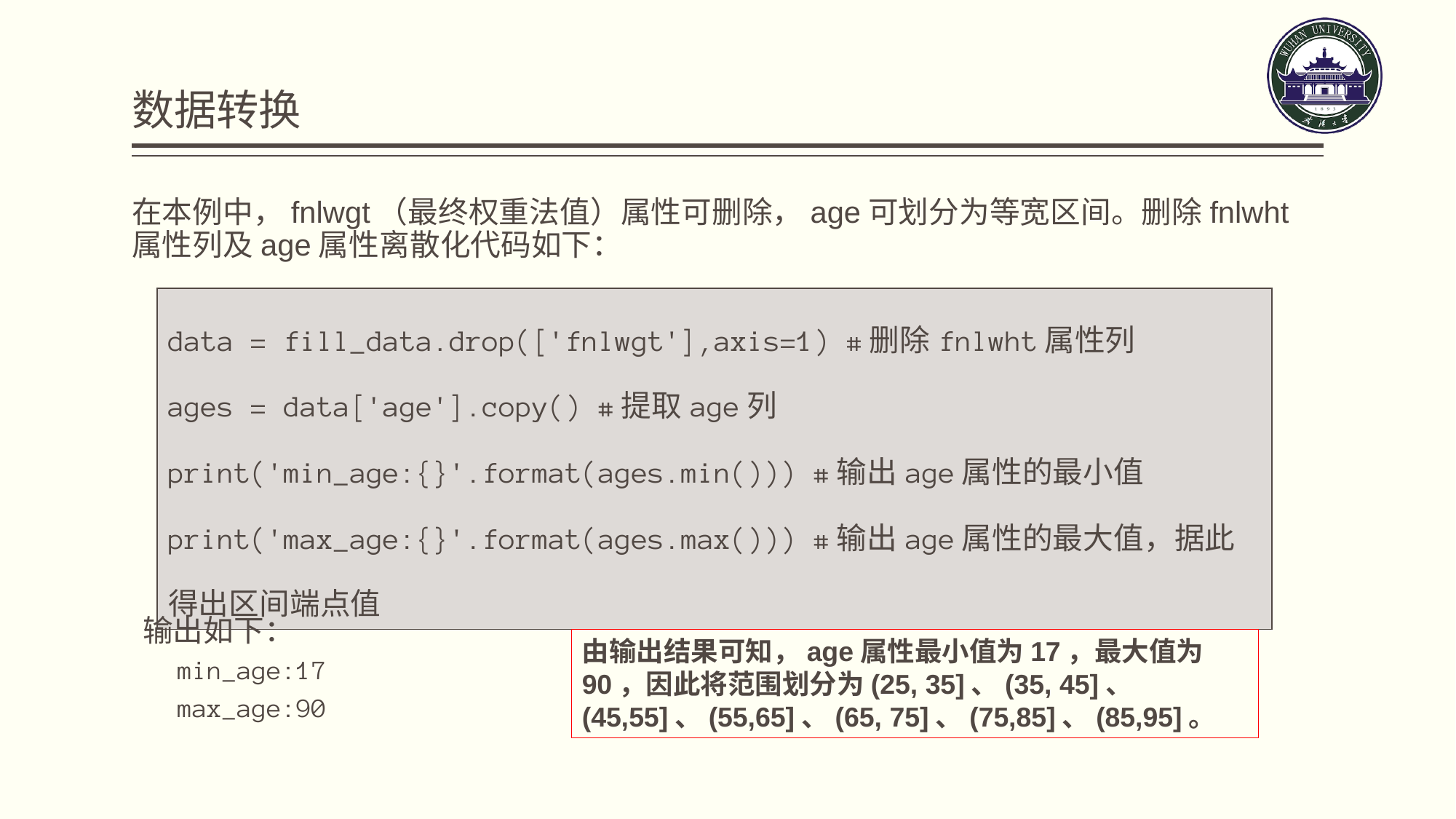

# 数据转换
在本例中，fnlwgt（最终权重法值）属性可删除，age可划分为等宽区间。删除fnlwht属性列及age属性离散化代码如下：

| data = fill\_data.drop(['fnlwgt'],axis=1) #删除fnlwht属性列 ages = data['age'].copy() #提取age列 print('min\_age:{}'.format(ages.min())) #输出age属性的最小值 print('max\_age:{}'.format(ages.max())) #输出age属性的最大值，据此得出区间端点值 |
| --- |
输出如下：
min_age:17
max_age:90

由输出结果可知，age属性最小值为17，最大值为90，因此将范围划分为(25, 35]、(35, 45]、(45,55]、(55,65]、(65, 75]、(75,85]、(85,95]。